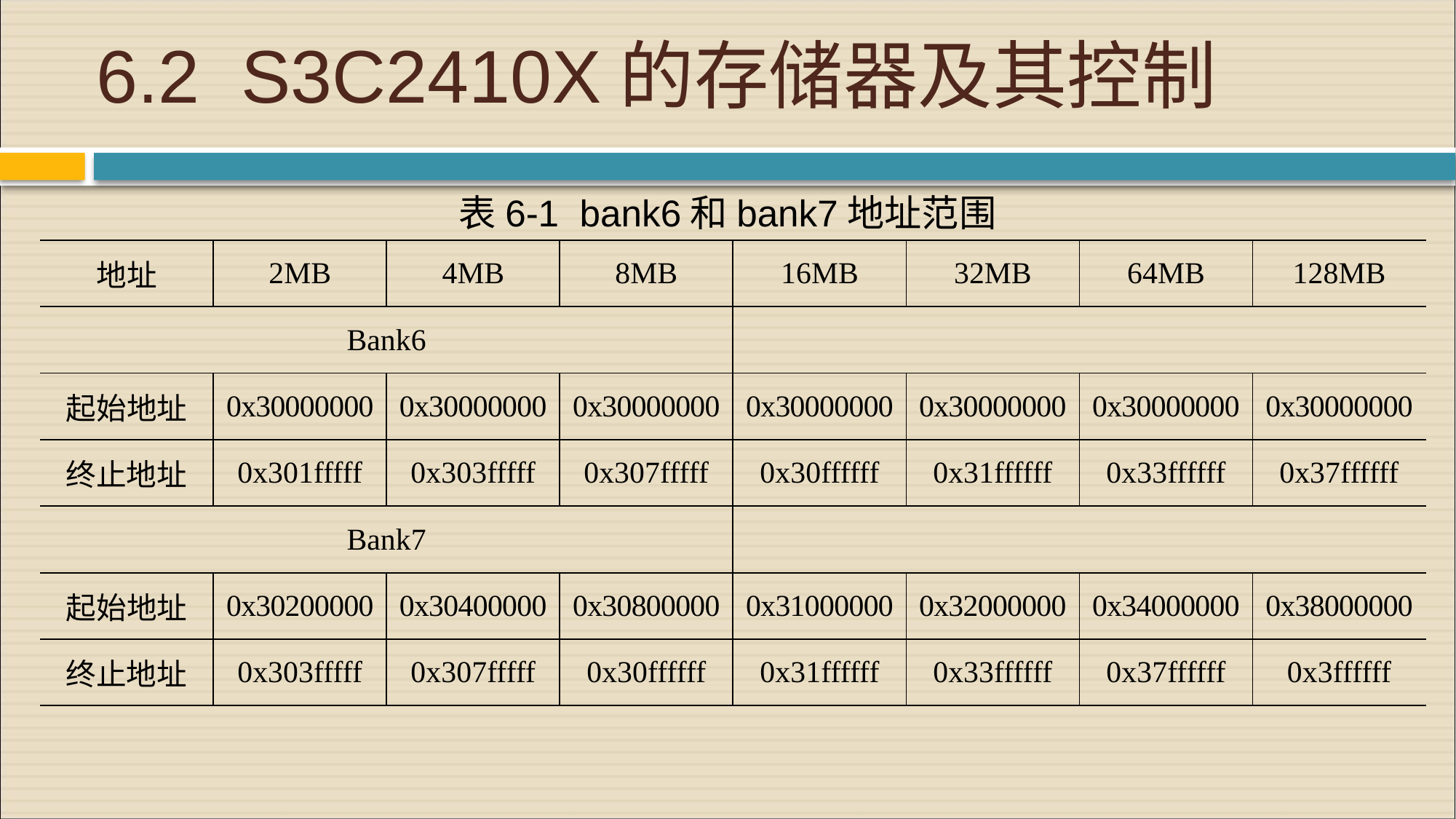

# 6.2  S3C2410X的存储器及其控制
表6-1  bank6和bank7地址范围
| 地址 | 2MB | 4MB | 8MB | 16MB | 32MB | 64MB | 128MB |
| --- | --- | --- | --- | --- | --- | --- | --- |
| Bank6 |  |  |  |  |  |  |  |
| 起始地址 | 0x30000000 | 0x30000000 | 0x30000000 | 0x30000000 | 0x30000000 | 0x30000000 | 0x30000000 |
| 终止地址 | 0x301fffff | 0x303fffff | 0x307fffff | 0x30ffffff | 0x31ffffff | 0x33ffffff | 0x37ffffff |
| Bank7 |  |  |  |  |  |  |  |
| 起始地址 | 0x30200000 | 0x30400000 | 0x30800000 | 0x31000000 | 0x32000000 | 0x34000000 | 0x38000000 |
| 终止地址 | 0x303fffff | 0x307fffff | 0x30ffffff | 0x31ffffff | 0x33ffffff | 0x37ffffff | 0x3ffffff |